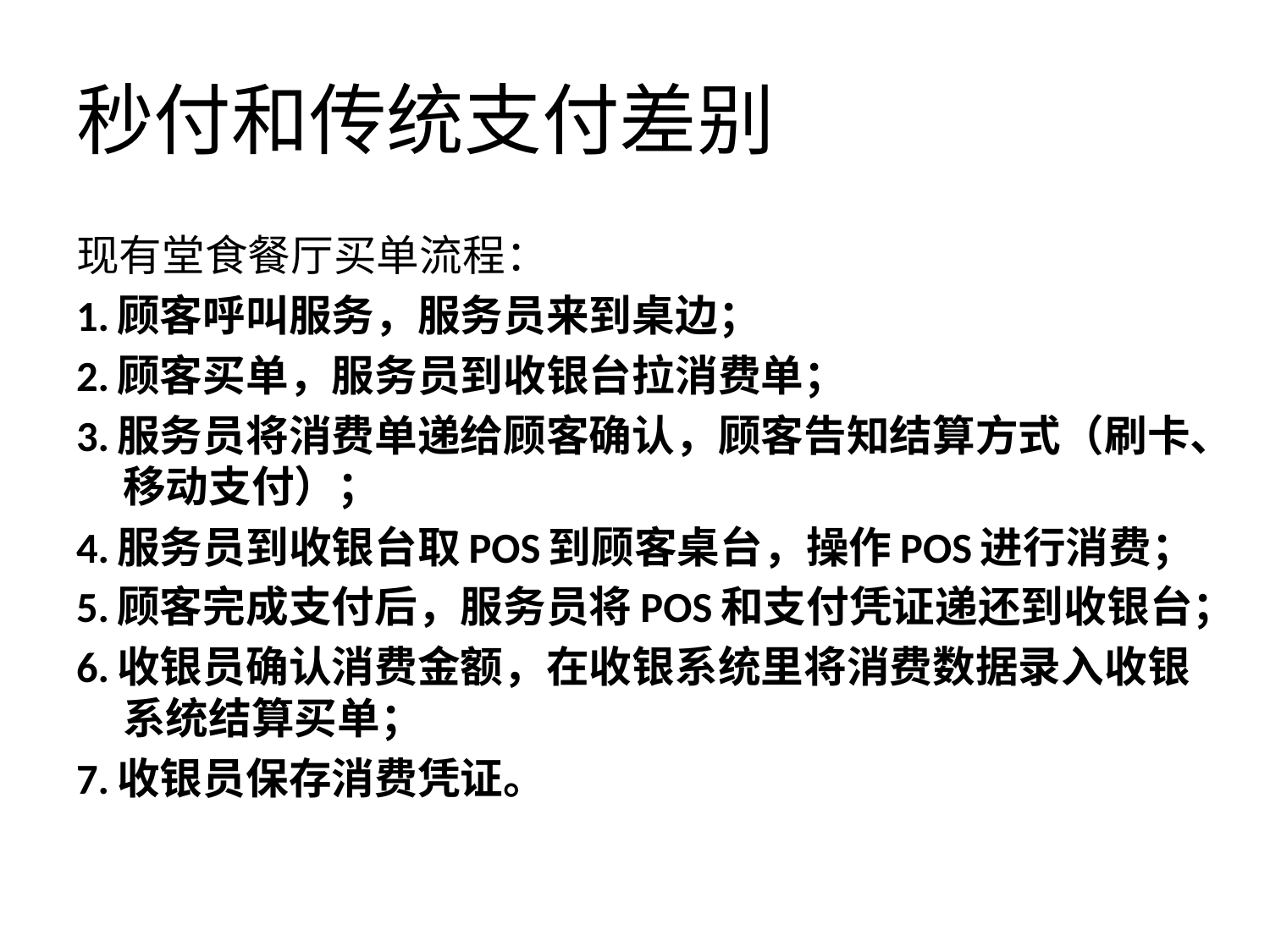

# 秒付和传统支付差别
现有堂食餐厅买单流程：
1.顾客呼叫服务，服务员来到桌边；
2.顾客买单，服务员到收银台拉消费单；
3.服务员将消费单递给顾客确认，顾客告知结算方式（刷卡、移动支付）；
4.服务员到收银台取POS到顾客桌台，操作POS进行消费；
5.顾客完成支付后，服务员将POS和支付凭证递还到收银台；
6.收银员确认消费金额，在收银系统里将消费数据录入收银系统结算买单；
7.收银员保存消费凭证。